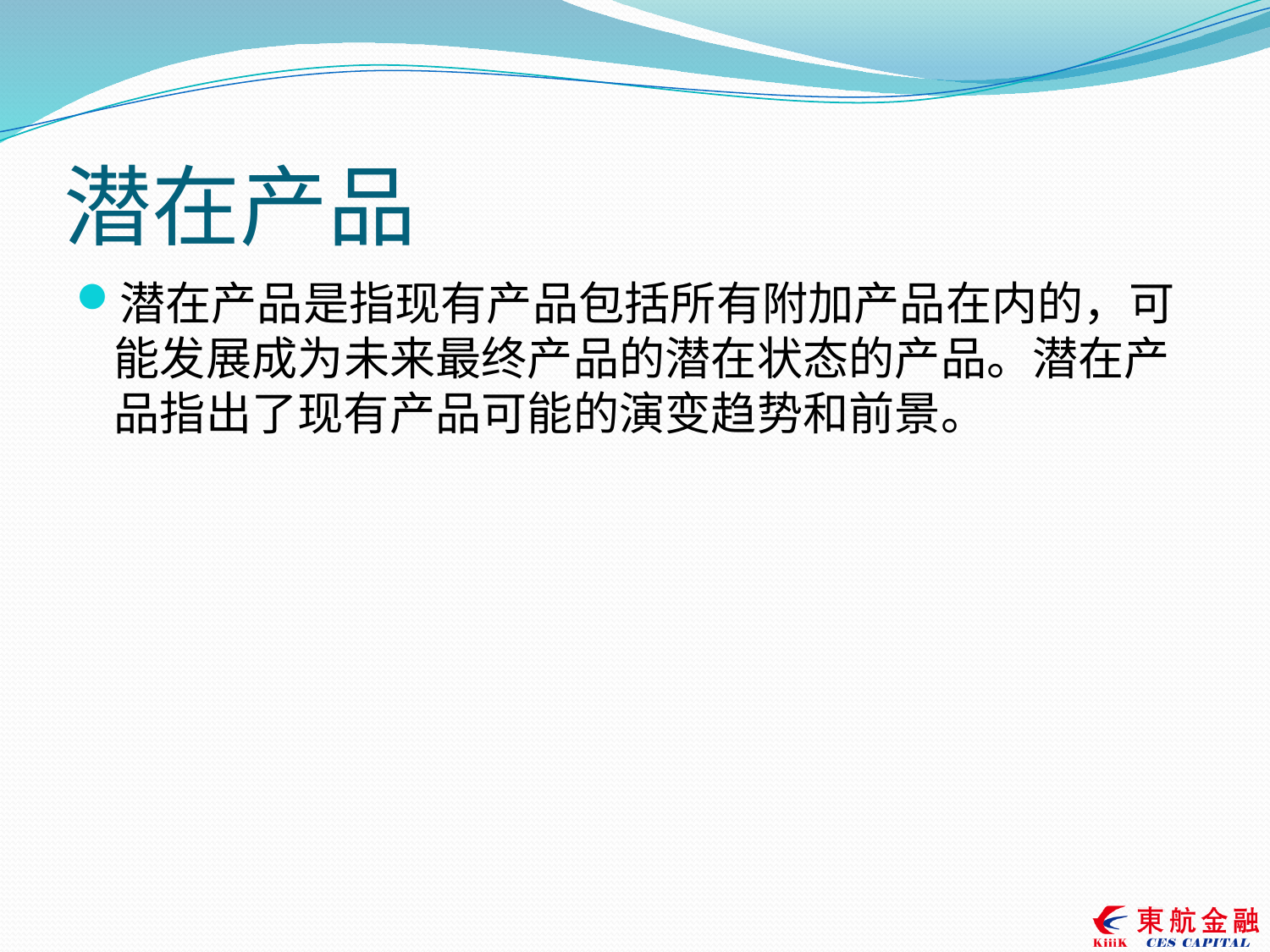

# 潜在产品
潜在产品是指现有产品包括所有附加产品在内的，可能发展成为未来最终产品的潜在状态的产品。潜在产品指出了现有产品可能的演变趋势和前景。